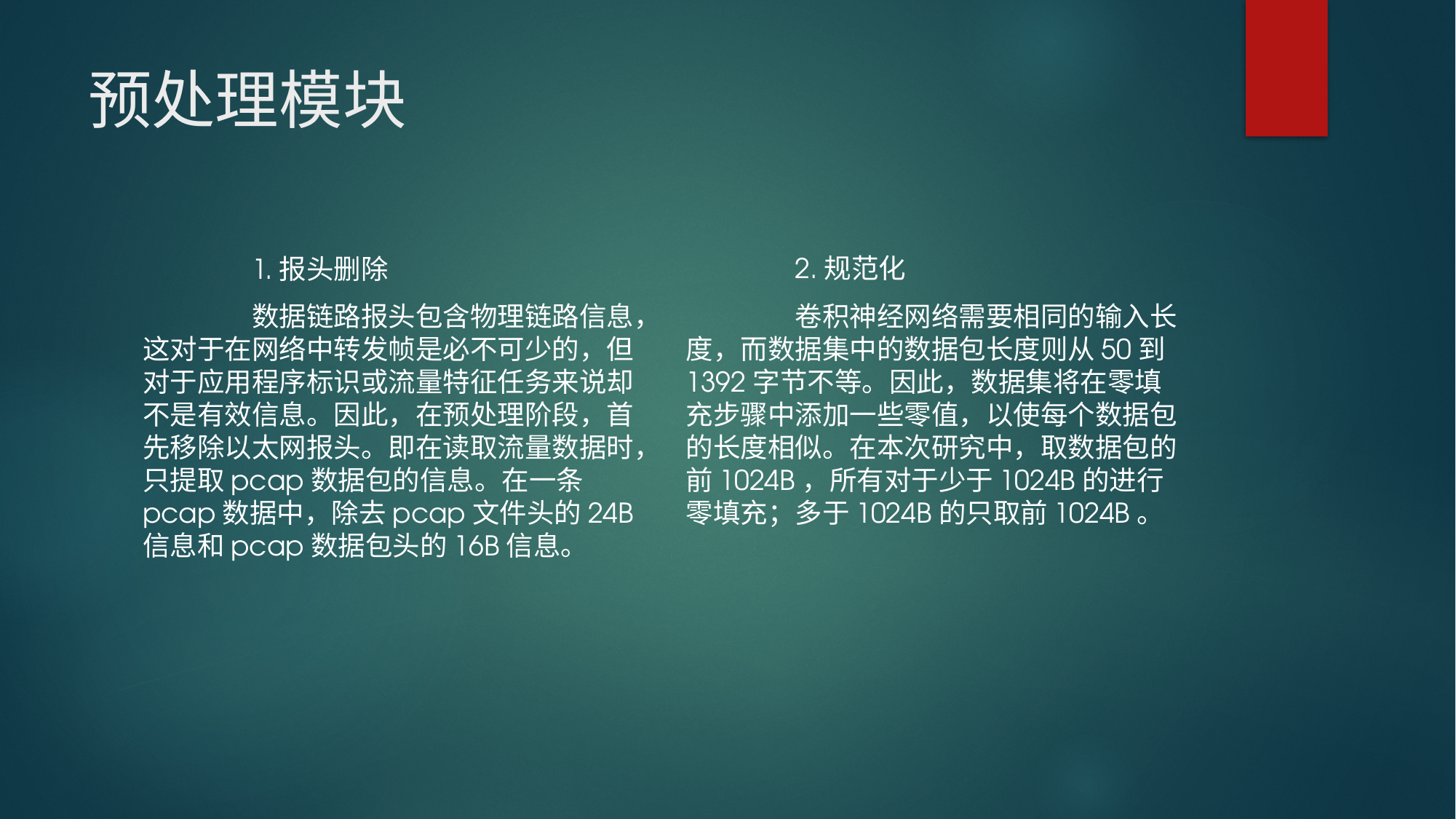

# 预处理模块
	2.规范化
	卷积神经网络需要相同的输入长度，而数据集中的数据包长度则从50到1392字节不等。因此，数据集将在零填充步骤中添加一些零值，以使每个数据包的长度相似。在本次研究中，取数据包的前1024B，所有对于少于1024B的进行零填充；多于1024B的只取前1024B。

	1.报头删除
	数据链路报头包含物理链路信息，这对于在网络中转发帧是必不可少的，但对于应用程序标识或流量特征任务来说却不是有效信息。因此，在预处理阶段，首先移除以太网报头。即在读取流量数据时，只提取pcap数据包的信息。在一条pcap数据中，除去pcap文件头的24B信息和pcap数据包头的16B信息。